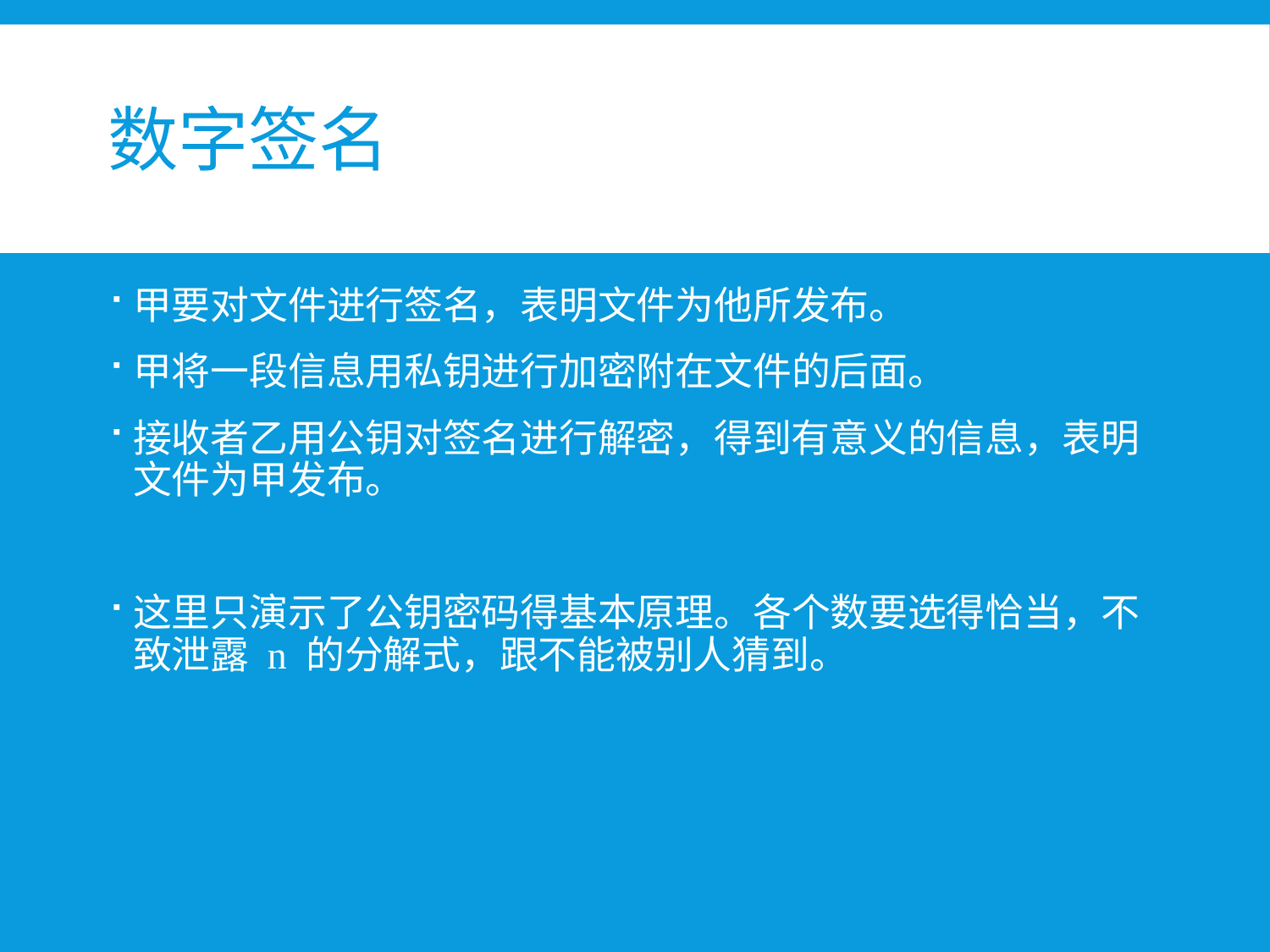

# 数字签名
甲要对文件进行签名，表明文件为他所发布。
甲将一段信息用私钥进行加密附在文件的后面。
接收者乙用公钥对签名进行解密，得到有意义的信息，表明文件为甲发布。

这里只演示了公钥密码得基本原理。各个数要选得恰当，不致泄露 n 的分解式，跟不能被别人猜到。